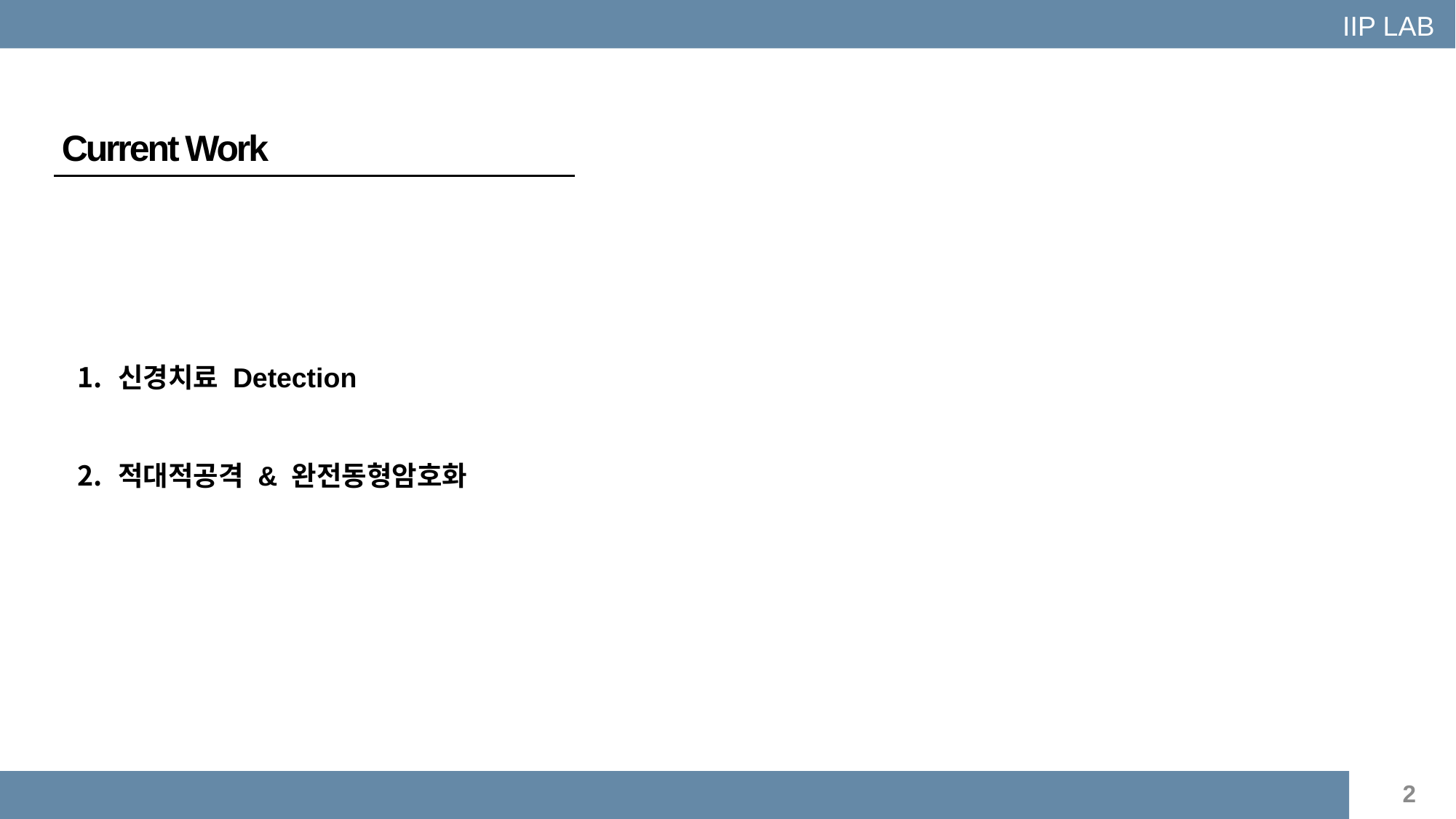

IIP LAB
Current Work

신경치료 Detection

적대적공격 & 완전동형암호화

2